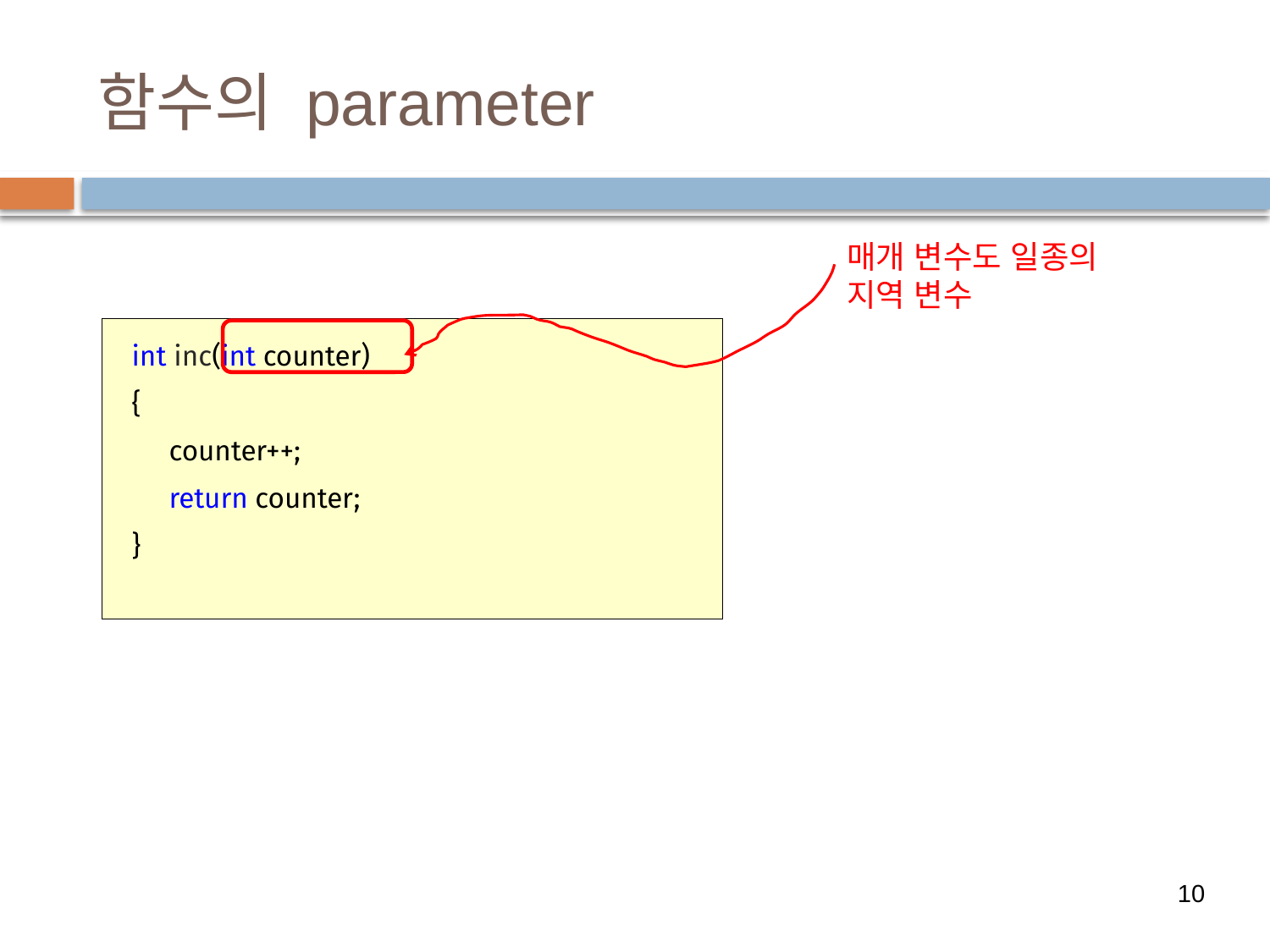

# 함수의 parameter
매개 변수도 일종의 지역 변수

int inc(int counter)
{
     counter++;
     return counter;
}

10